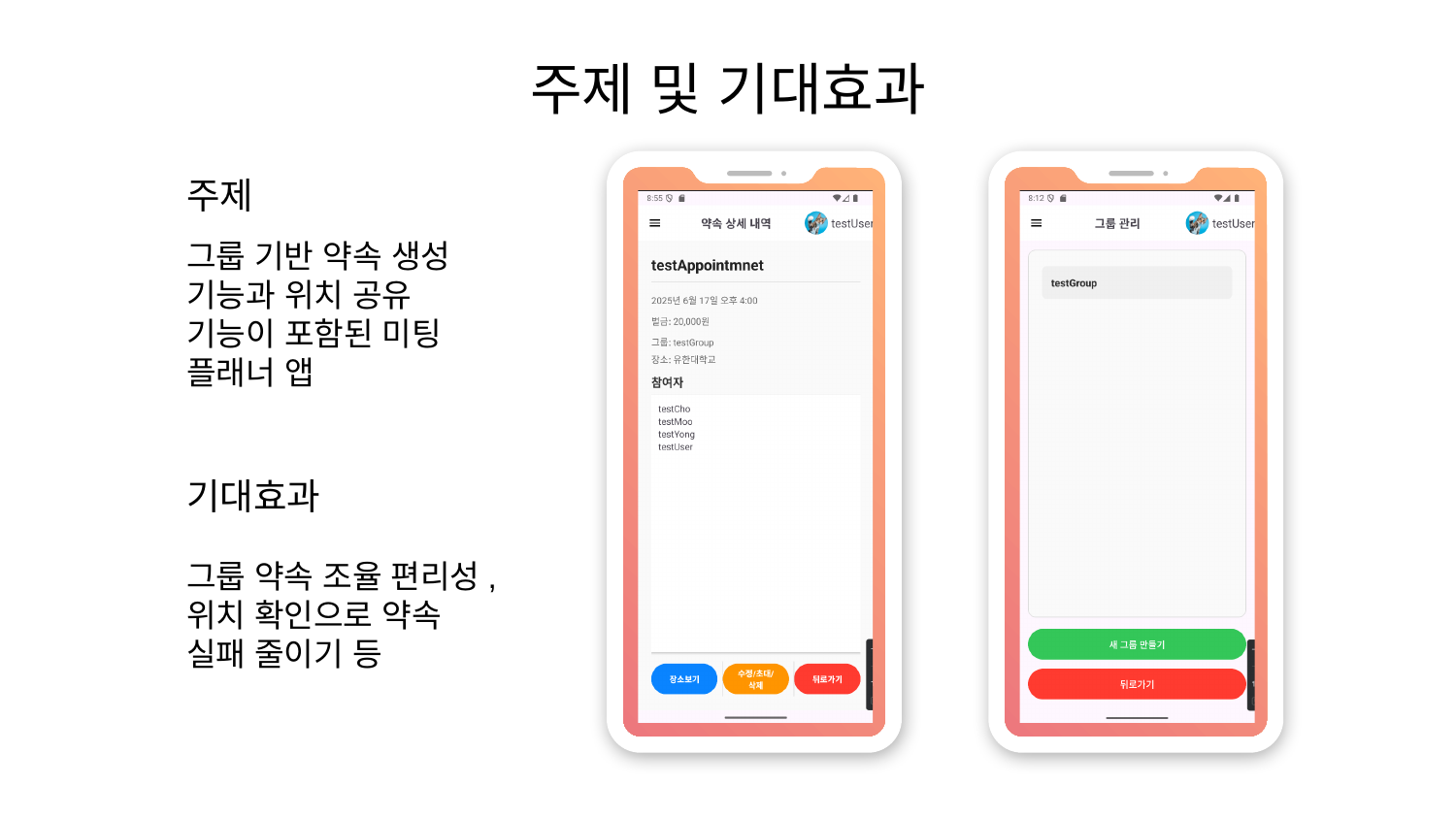

# 주제 및 기대효과

주제
그룹 기반 약속 생성 기능과 위치 공유 기능이 포함된 미팅 플래너 앱
기대효과
그룹 약속 조율 편리성, 위치 확인으로 약속 실패 줄이기 등